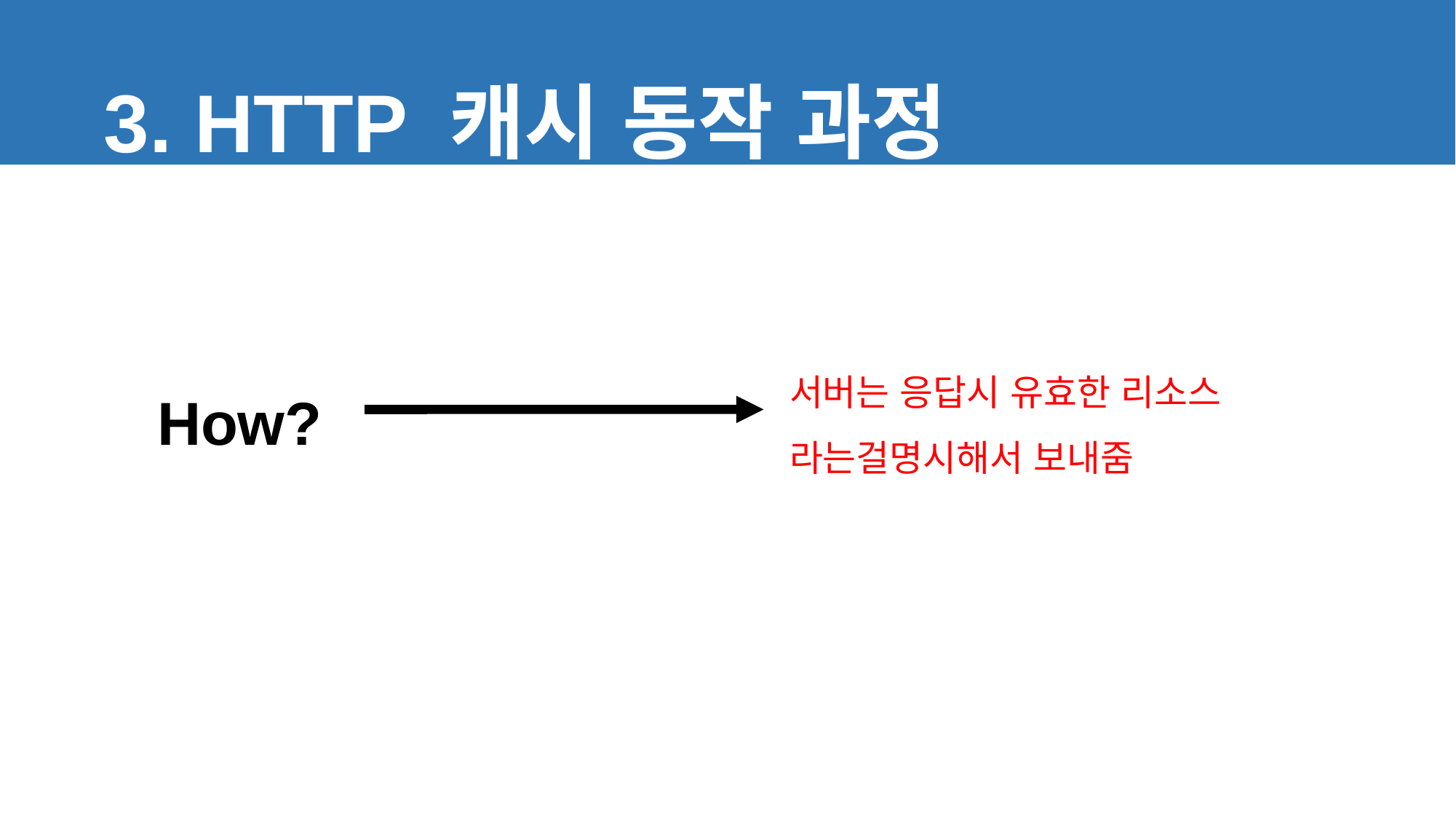

3. HTTP 캐시 동작 과정
How?
서버는 응답시 유효한 리소스 라는걸명시해서 보내줌